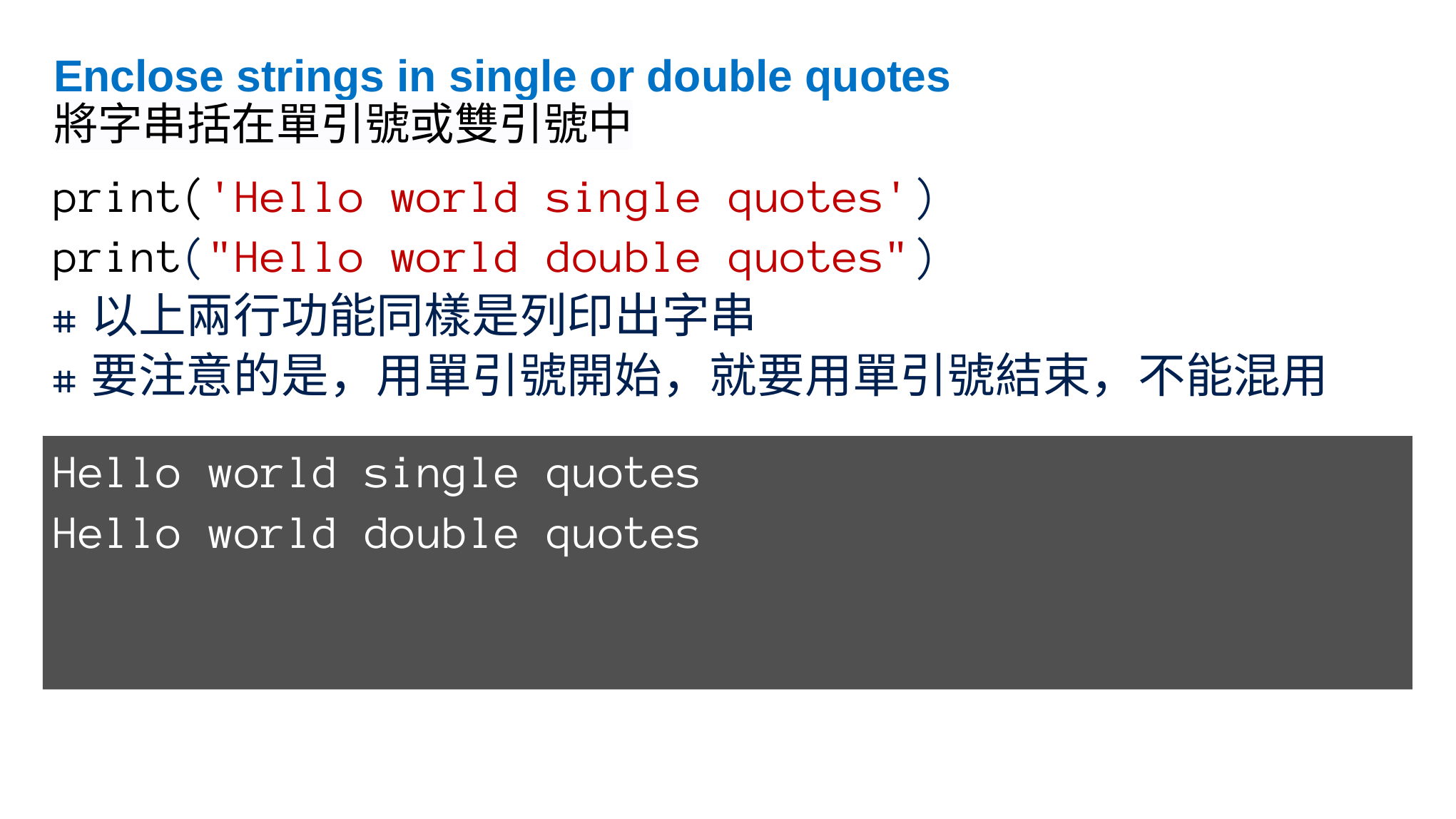

# Enclose strings in single or double quotes
將字串括在單引號或雙引號中
print('Hello world single quotes')
print("Hello world double quotes")
#以上兩行功能同樣是列印出字串
#要注意的是，用單引號開始，就要用單引號結束，不能混用
Hello world single quotes
Hello world double quotes